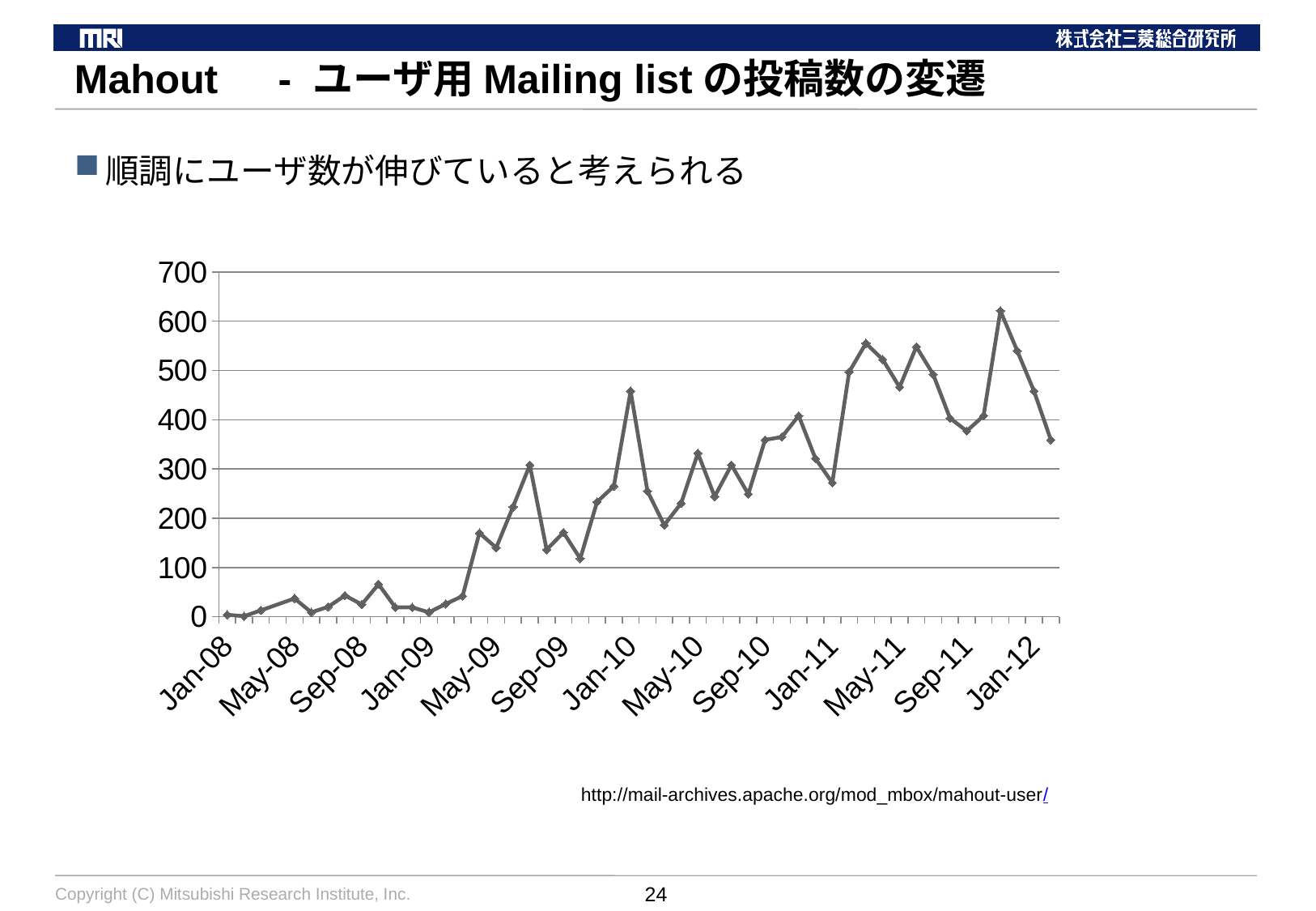

# Mahout　- ユーザ用Mailing listの投稿数の変遷
順調にユーザ数が伸びていると考えられる

### Chart

| Category |  |
|---|---|
| 40940 | 359.0 |
| 40909 | 458.0 |
| 40878 | 540.0 |
| 40848 | 621.0 |
| 40817 | 408.0 |
| 40787 | 377.0 |
| 40756 | 403.0 |
| 40725 | 492.0 |
| 40695 | 548.0 |
| 40664 | 466.0 |
| 40634 | 522.0 |
| 40603 | 555.0 |
| 40575 | 497.0 |
| 40544 | 272.0 |
| 40513 | 321.0 |
| 40483 | 408.0 |
| 40452 | 365.0 |
| 40422 | 359.0 |
| 40391 | 249.0 |
| 40360 | 308.0 |
| 40330 | 244.0 |
| 40299 | 332.0 |
| 40269 | 230.0 |
| 40238 | 186.0 |
| 40210 | 255.0 |
| 40179 | 458.0 |
| 40148 | 265.0 |
| 40118 | 233.0 |
| 40087 | 118.0 |
| 40057 | 171.0 |
| 40026 | 136.0 |
| 39995 | 308.0 |
| 39965 | 223.0 |
| 39934 | 140.0 |
| 39904 | 170.0 |
| 39873 | 42.0 |
| 39845 | 26.0 |
| 39814 | 9.0 |
| 39783 | 19.0 |
| 39753 | 19.0 |
| 39722 | 66.0 |
| 39692 | 25.0 |
| 39661 | 43.0 |
| 39630 | 20.0 |
| 39600 | 9.0 |
| 39569 | 37.0 |
| 39508 | 13.0 |
| 39479 | 1.0 |
| 39448 | 4.0 |
| http://mail-archives.apache.org/mod\_mbox/mahout-user/ |
| --- |
Copyright (C) Mitsubishi Research Institute, Inc.
24